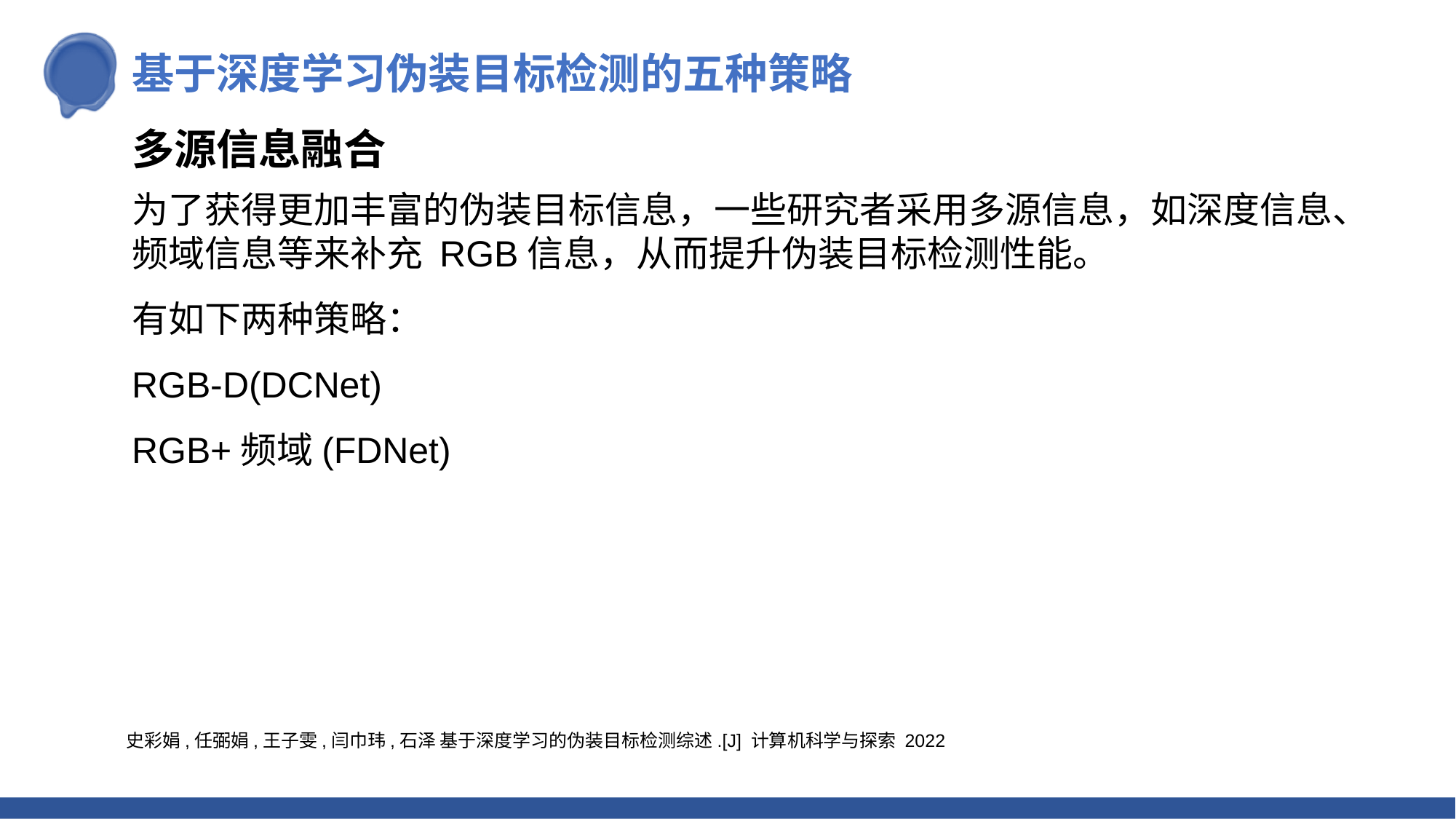

基于深度学习伪装目标检测的五种策略

多源信息融合
为了获得更加丰富的伪装目标信息，一些研究者采用多源信息，如深度信息、频域信息等来补充 RGB信息，从而提升伪装目标检测性能。
有如下两种策略：
RGB-D(DCNet)
RGB+频域(FDNet)
史彩娟,任弼娟,王子雯,闫巾玮,石泽 基于深度学习的伪装目标检测综述.[J] 计算机科学与探索 2022